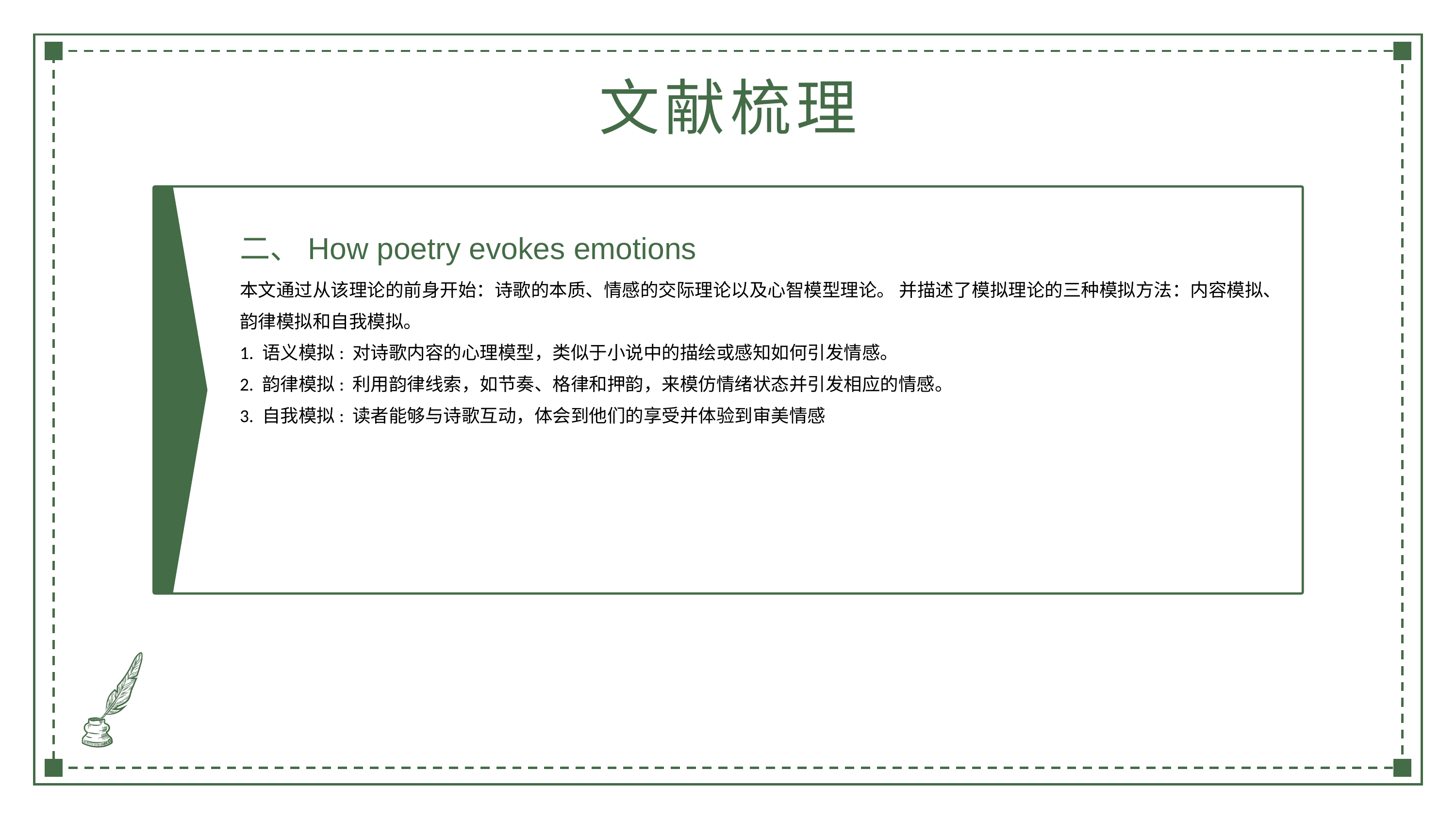

文献梳理

二、How poetry evokes emotions
本文通过从该理论的前身开始：诗歌的本质、情感的交际理论以及心智模型理论。 并描述了模拟理论的三种模拟方法：内容模拟、韵律模拟和自我模拟。
1. 语义模拟: 对诗歌内容的心理模型，类似于小说中的描绘或感知如何引发情感。
2. 韵律模拟: 利用韵律线索，如节奏、格律和押韵，来模仿情绪状态并引发相应的情感。
3. 自我模拟: 读者能够与诗歌互动，体会到他们的享受并体验到审美情感